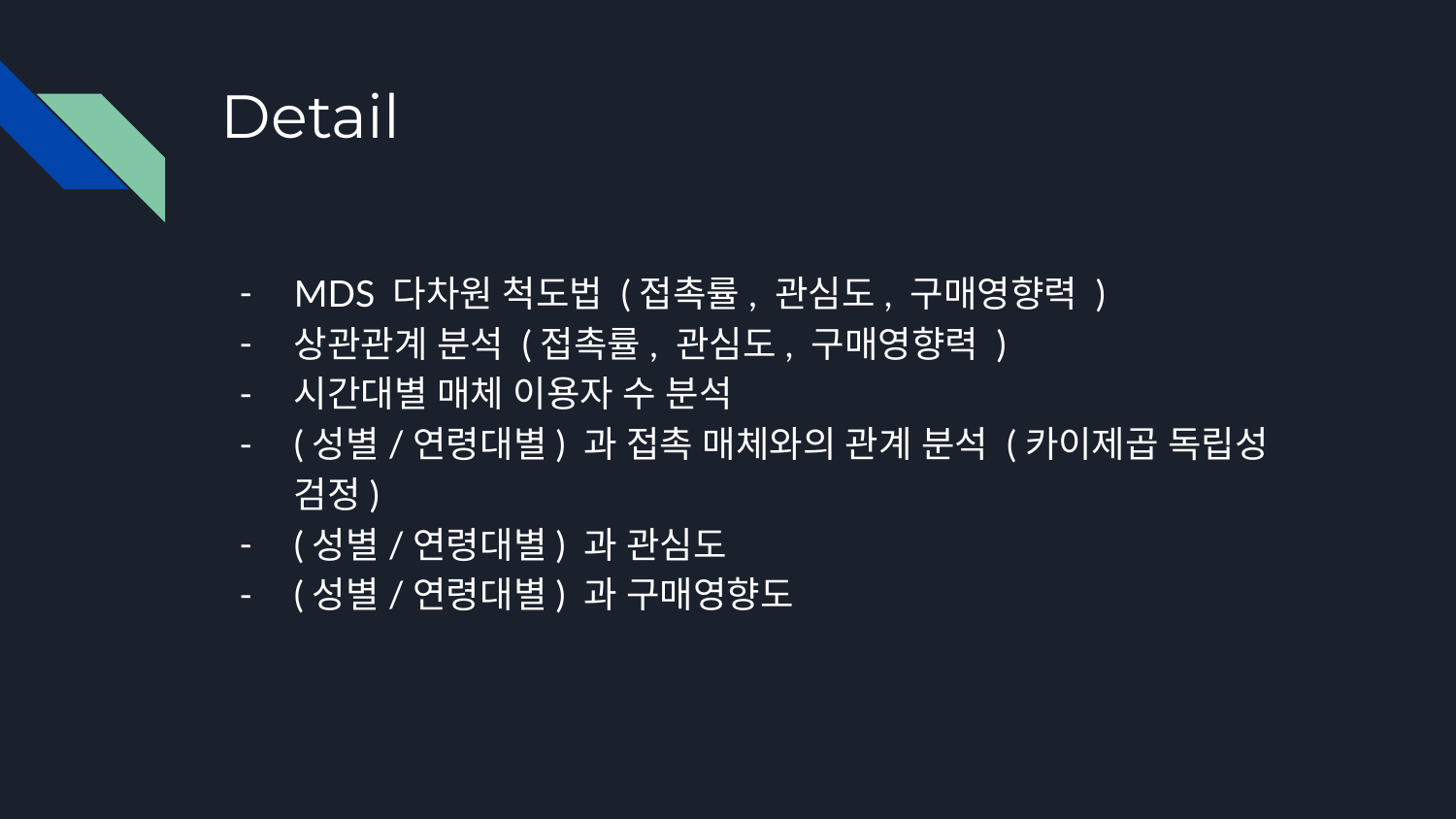

# Detail
MDS 다차원 척도법 (접촉률, 관심도, 구매영향력 )
상관관계 분석 (접촉률, 관심도, 구매영향력 )
시간대별 매체 이용자 수 분석
(성별/연령대별) 과 접촉 매체와의 관계 분석 (카이제곱 독립성 검정)
(성별/연령대별) 과 관심도
(성별/연령대별) 과 구매영향도